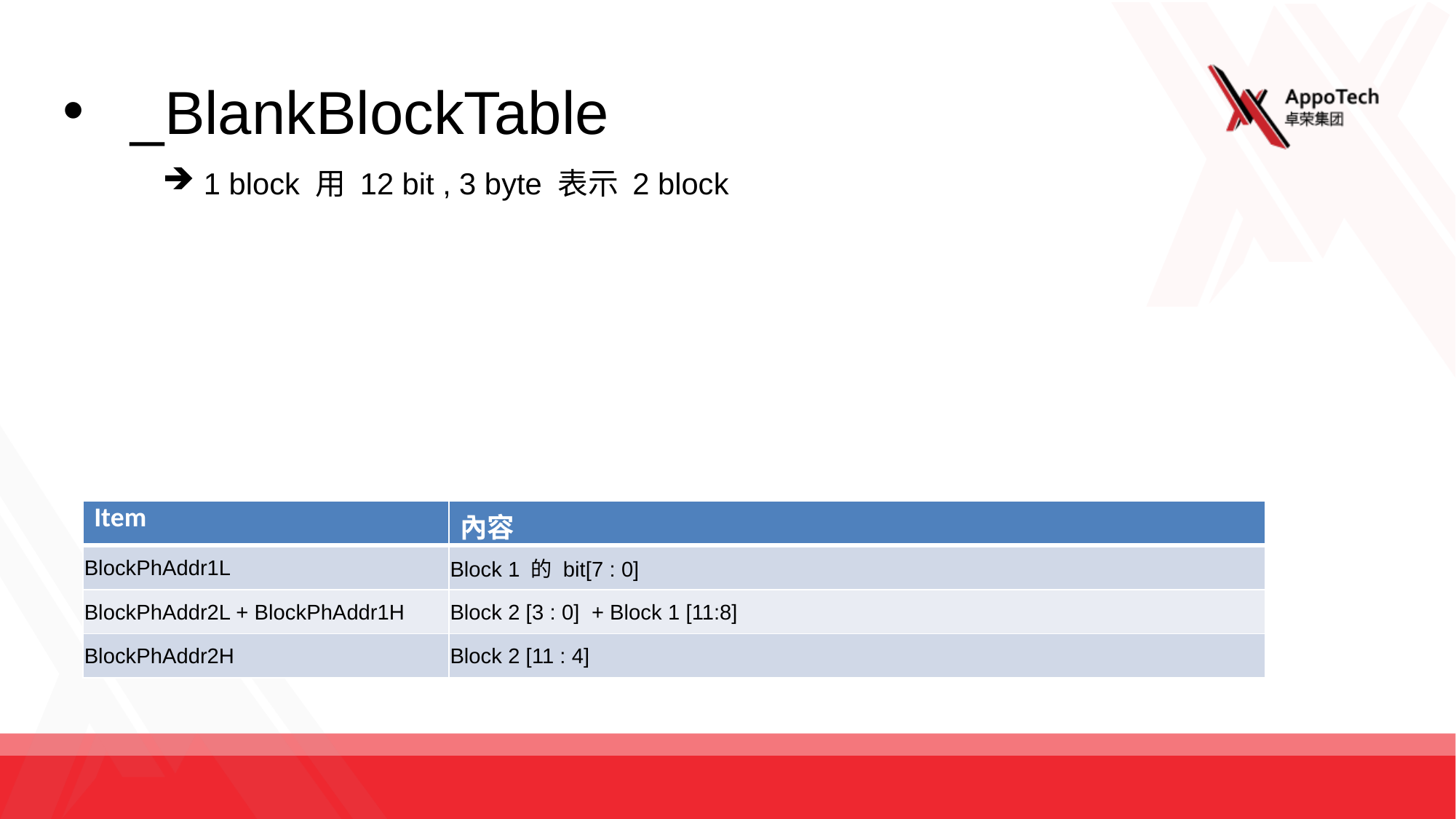

#
_BlankBlockTable
1 block 用 12 bit , 3 byte 表示 2 block
| Item | 內容 |
| --- | --- |
| BlockPhAddr1L | Block 1 的 bit[7 : 0] |
| BlockPhAddr2L + BlockPhAddr1H | Block 2 [3 : 0] + Block 1 [11:8] |
| BlockPhAddr2H | Block 2 [11 : 4] |